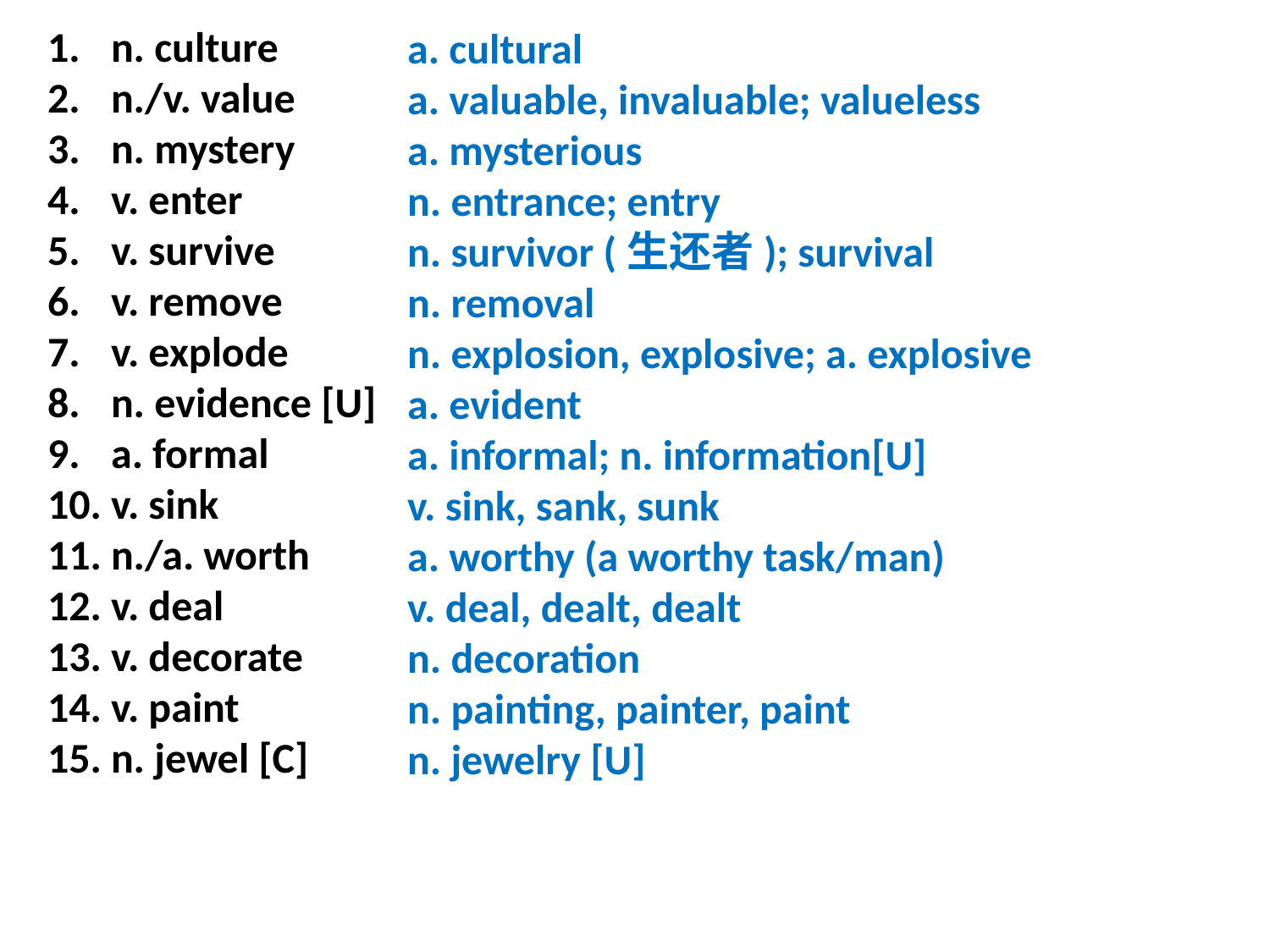

a. cultural
a. valuable, invaluable; valueless
a. mysterious
n. entrance; entry
n. survivor (生还者); survival
n. removal
n. explosion, explosive; a. explosive
a. evident
a. informal; n. information[U]
v. sink, sank, sunk
a. worthy (a worthy task/man)
v. deal, dealt, dealt
n. decoration
n. painting, painter, paint
n. jewelry [U]
n. culture
n./v. value
n. mystery
v. enter
v. survive
v. remove
v. explode
n. evidence [U]
a. formal
v. sink
n./a. worth
v. deal
v. decorate
v. paint
n. jewel [C]